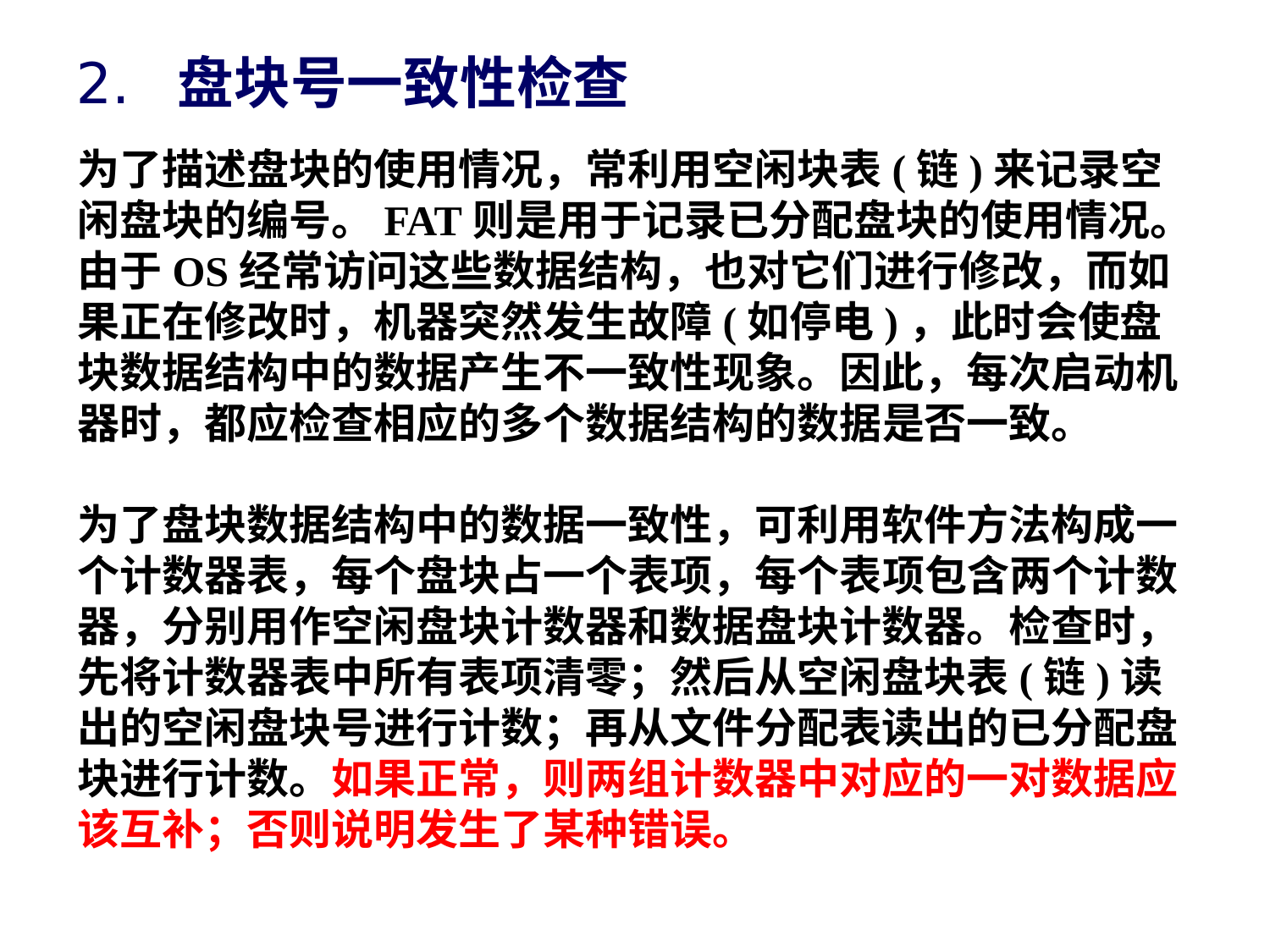

2.  盘块号一致性检查
为了描述盘块的使用情况，常利用空闲块表(链)来记录空闲盘块的编号。FAT则是用于记录已分配盘块的使用情况。由于OS经常访问这些数据结构，也对它们进行修改，而如果正在修改时，机器突然发生故障(如停电)，此时会使盘块数据结构中的数据产生不一致性现象。因此，每次启动机器时，都应检查相应的多个数据结构的数据是否一致。

为了盘块数据结构中的数据一致性，可利用软件方法构成一个计数器表，每个盘块占一个表项，每个表项包含两个计数器，分别用作空闲盘块计数器和数据盘块计数器。检查时，先将计数器表中所有表项清零；然后从空闲盘块表(链)读出的空闲盘块号进行计数；再从文件分配表读出的已分配盘块进行计数。如果正常，则两组计数器中对应的一对数据应该互补；否则说明发生了某种错误。
83